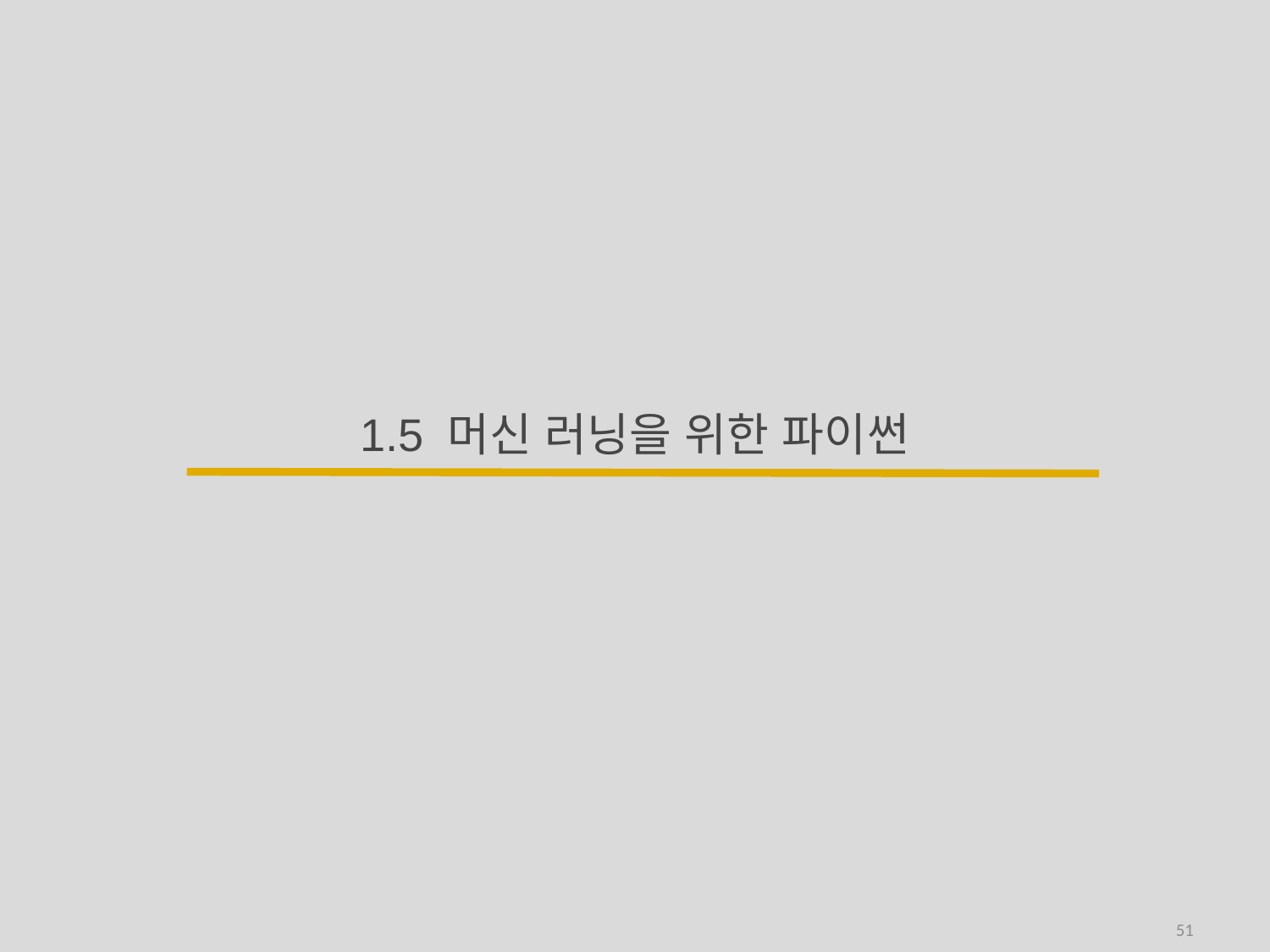

# 1.5 머신 러닝을 위한 파이썬
51